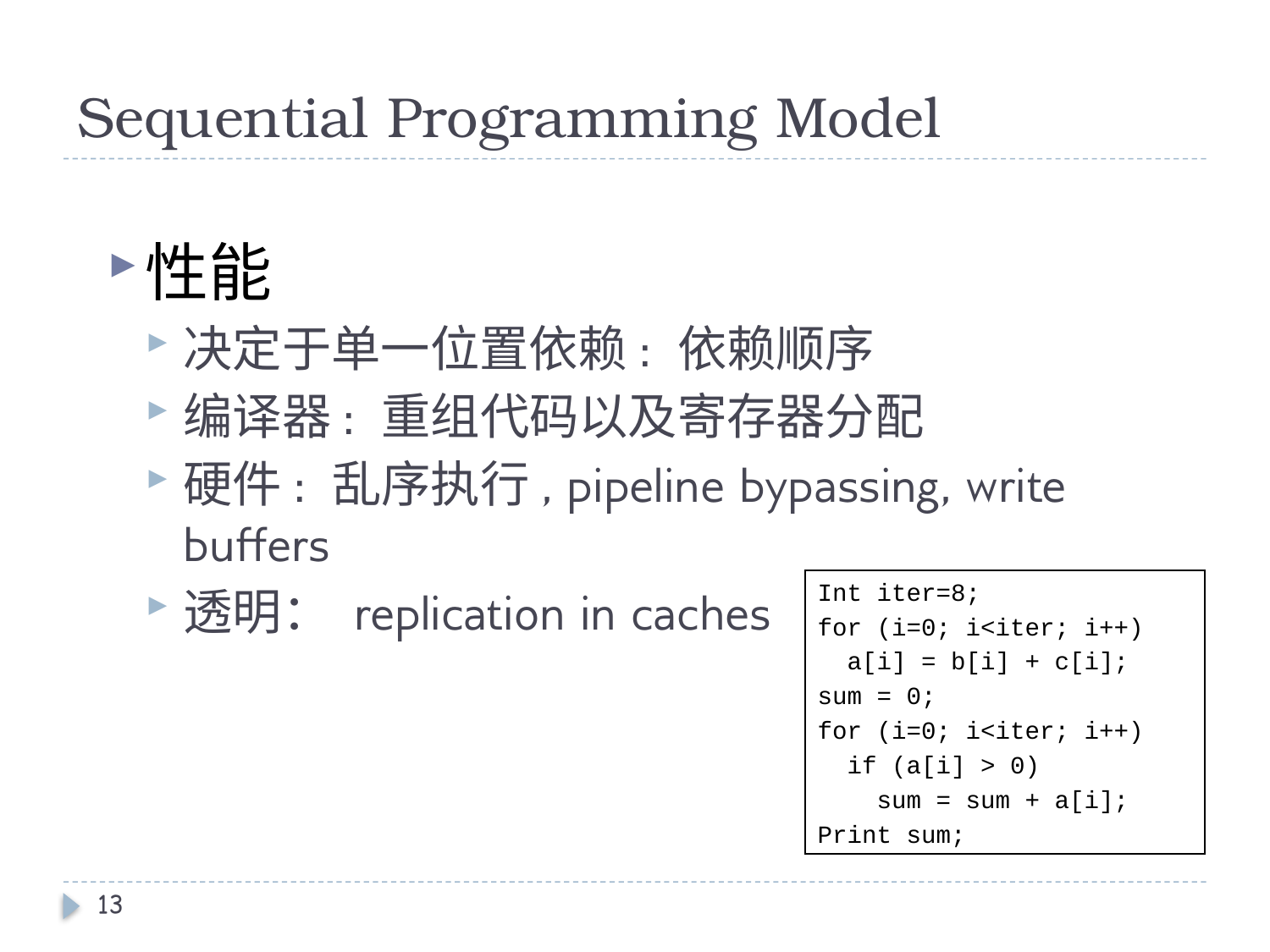

# Sequential Programming Model
性能
决定于单一位置依赖: 依赖顺序
编译器: 重组代码以及寄存器分配
硬件: 乱序执行, pipeline bypassing, write buffers
透明： replication in caches
Int iter=8;
for (i=0; i<iter; i++)
  a[i] = b[i] + c[i];
sum = 0;
for (i=0; i<iter; i++)
  if (a[i] > 0)
    sum = sum + a[i];
Print sum;
13